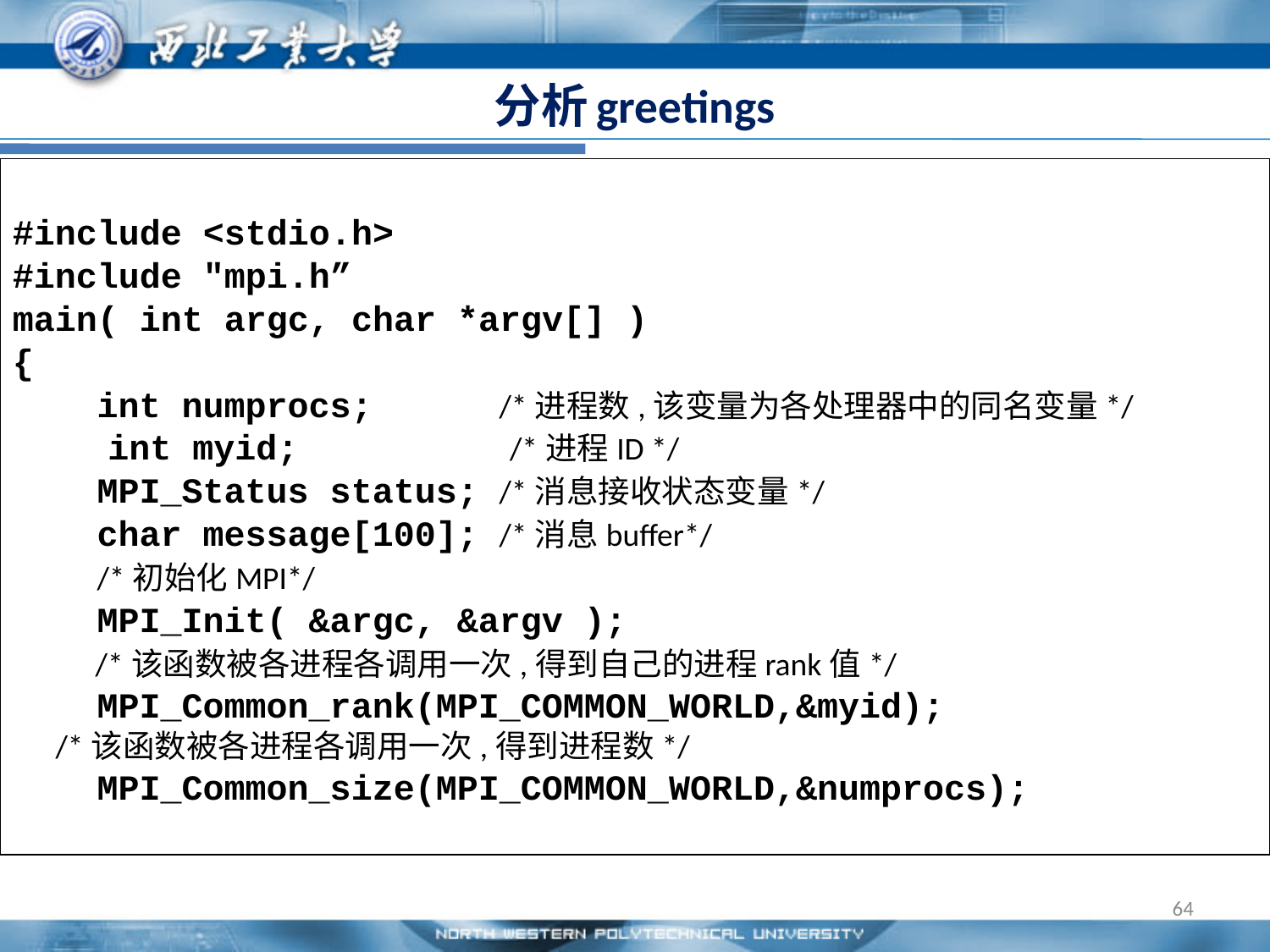

# 分析greetings

#include <stdio.h>
#include "mpi.h”
main( int argc, char *argv[] )
{
    int numprocs;      /*进程数,该变量为各处理器中的同名变量*/
     int myid;          /*进程ID */
    MPI_Status status; /*消息接收状态变量*/
    char message[100]; /*消息buffer*/
    /*初始化MPI*/
    MPI_Init( &argc, &argv );
        /*该函数被各进程各调用一次,得到自己的进程rank值*/
    MPI_Common_rank(MPI_COMMON_WORLD,&myid);
      /*该函数被各进程各调用一次,得到进程数*/
    MPI_Common_size(MPI_COMMON_WORLD,&numprocs);

64